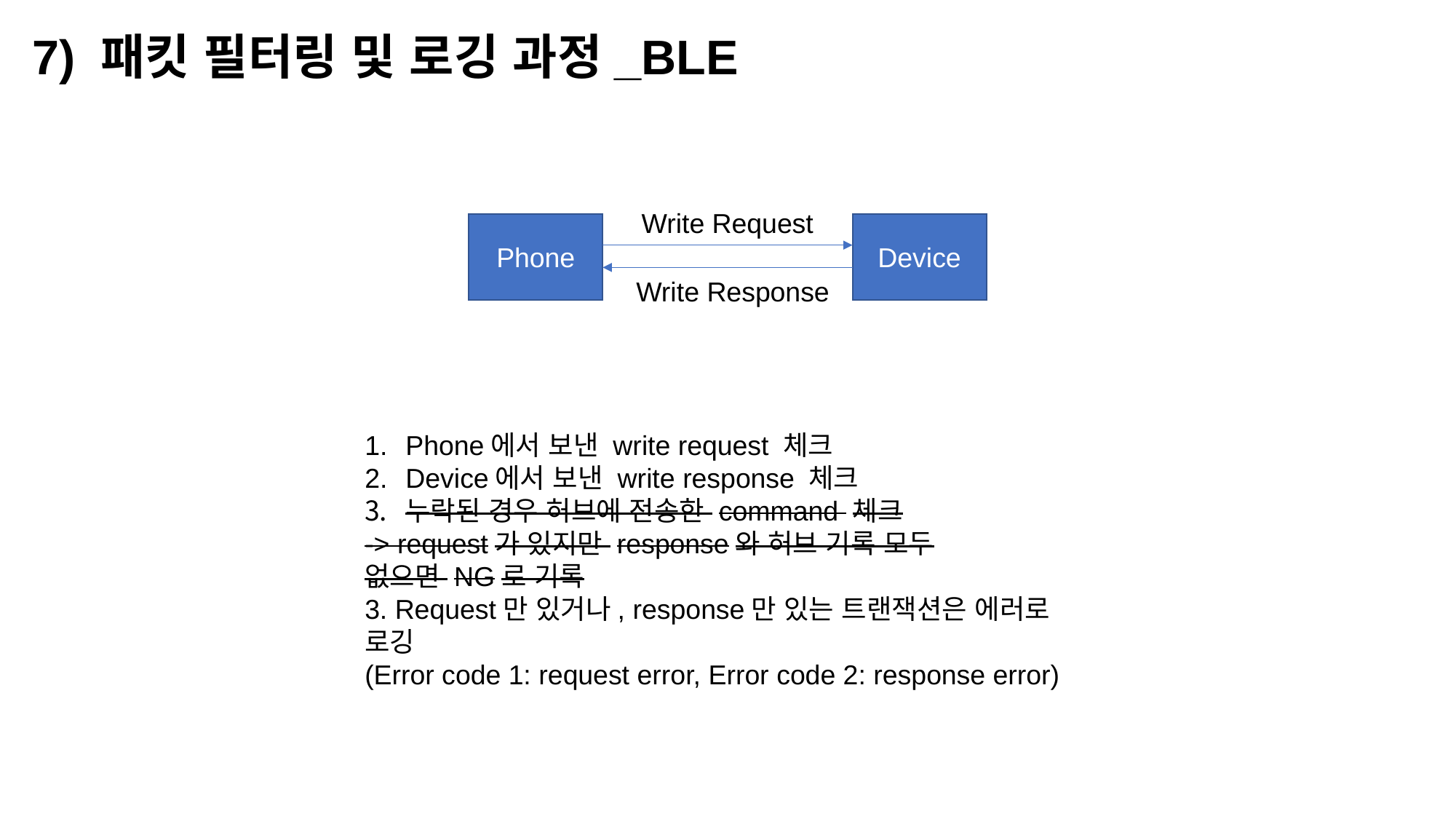

7) 패킷 필터링 및 로깅 과정_BLE
Write Request
Phone
Device
Write Response
Phone에서 보낸 write request 체크
Device에서 보낸 write response 체크
누락된 경우 허브에 전송한 command 체크
-> request가 있지만 response와 허브 기록 모두
없으면 NG로 기록
3. Request만 있거나, response만 있는 트랜잭션은 에러로 로깅
(Error code 1: request error, Error code 2: response error)